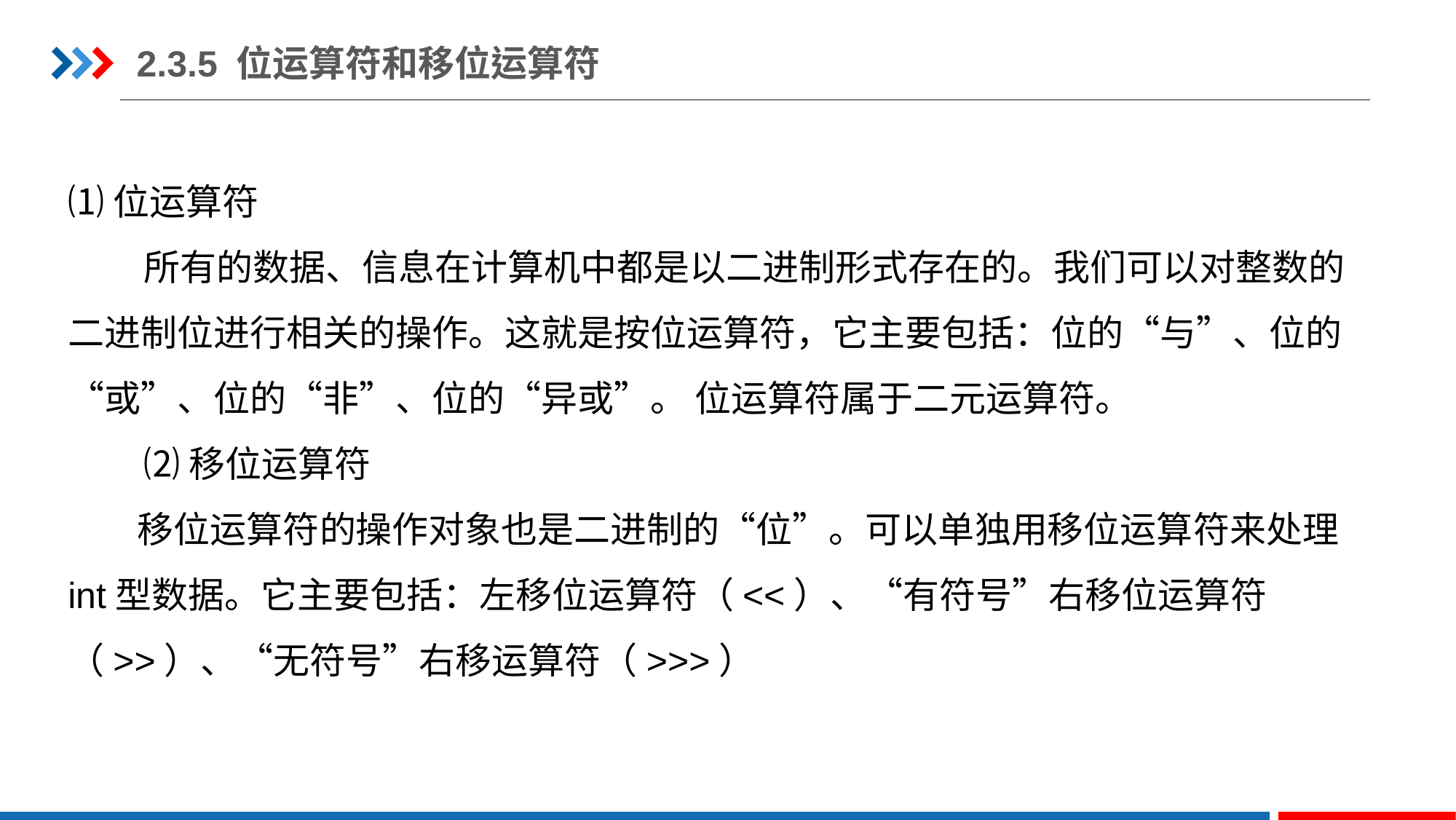

2.3.5 位运算符和移位运算符
⑴位运算符
所有的数据、信息在计算机中都是以二进制形式存在的。我们可以对整数的二进制位进行相关的操作。这就是按位运算符，它主要包括：位的“与”、位的“或”、位的“非”、位的“异或”。 位运算符属于二元运算符。
⑵移位运算符
移位运算符的操作对象也是二进制的“位”。可以单独用移位运算符来处理int型数据。它主要包括：左移位运算符（<<）、“有符号”右移位运算符（>>）、“无符号”右移运算符（>>>）